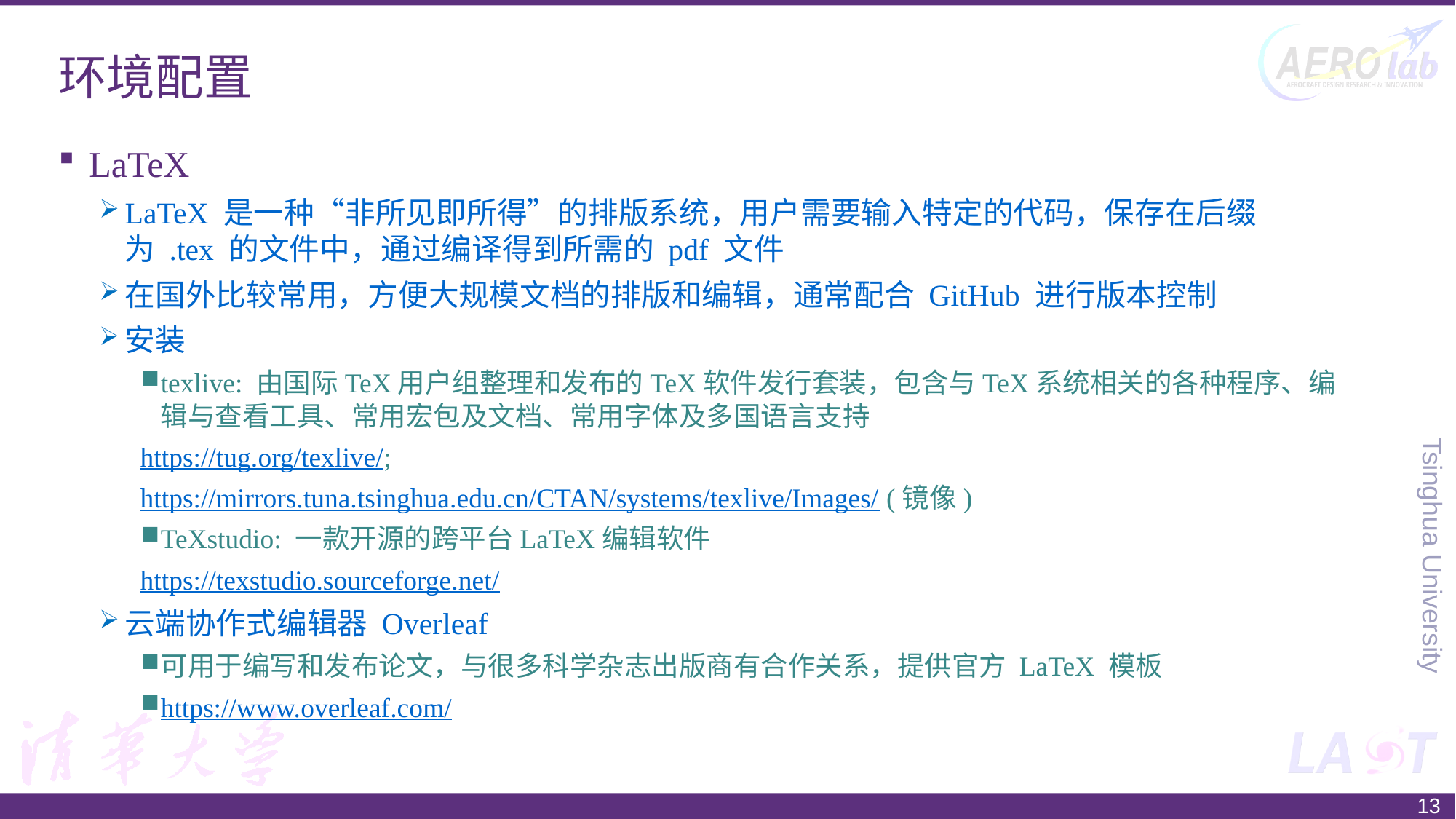

# 环境配置
LaTeX
LaTeX 是一种“非所见即所得”的排版系统，用户需要输入特定的代码，保存在后缀为 .tex 的文件中，通过编译得到所需的 pdf 文件
在国外比较常用，方便大规模文档的排版和编辑，通常配合 GitHub 进行版本控制
安装
texlive: 由国际TeX用户组整理和发布的TeX软件发行套装，包含与TeX系统相关的各种程序、编辑与查看工具、常用宏包及文档、常用字体及多国语言支持
https://tug.org/texlive/;
https://mirrors.tuna.tsinghua.edu.cn/CTAN/systems/texlive/Images/ (镜像)
TeXstudio: 一款开源的跨平台LaTeX编辑软件
https://texstudio.sourceforge.net/
云端协作式编辑器 Overleaf
可用于编写和发布论文，与很多科学杂志出版商有合作关系，提供官方 LaTeX 模板
https://www.overleaf.com/

13